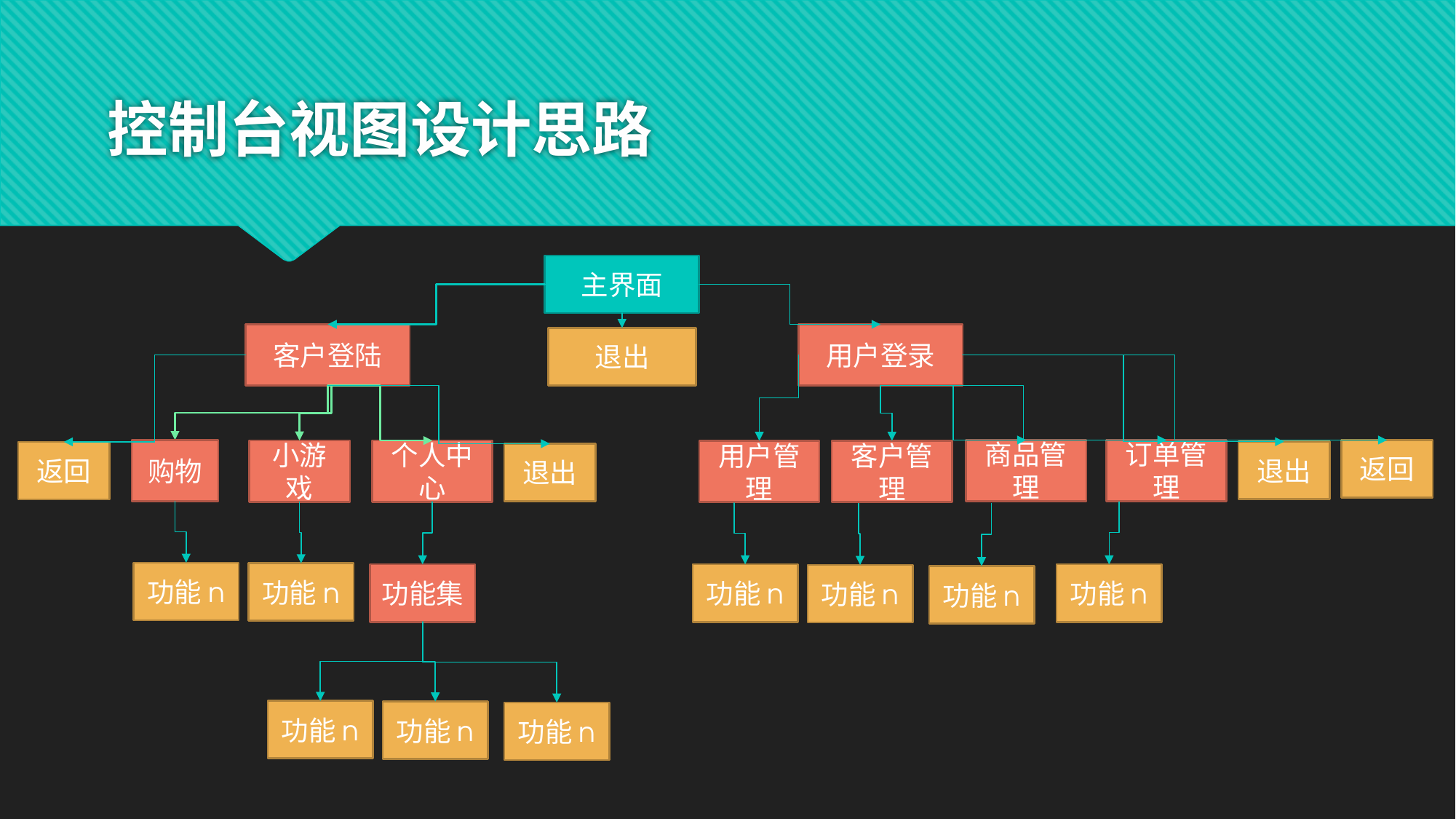

# 控制台视图设计思路
主界面
客户登陆
用户登录
退出
用户管理
退出
返回
返回
商品管理
小游戏
个人中心
客户管理
订单管理
退出
购物
功能n
功能n
功能集
功能n
功能n
功能n
功能n
功能n
功能n
功能n